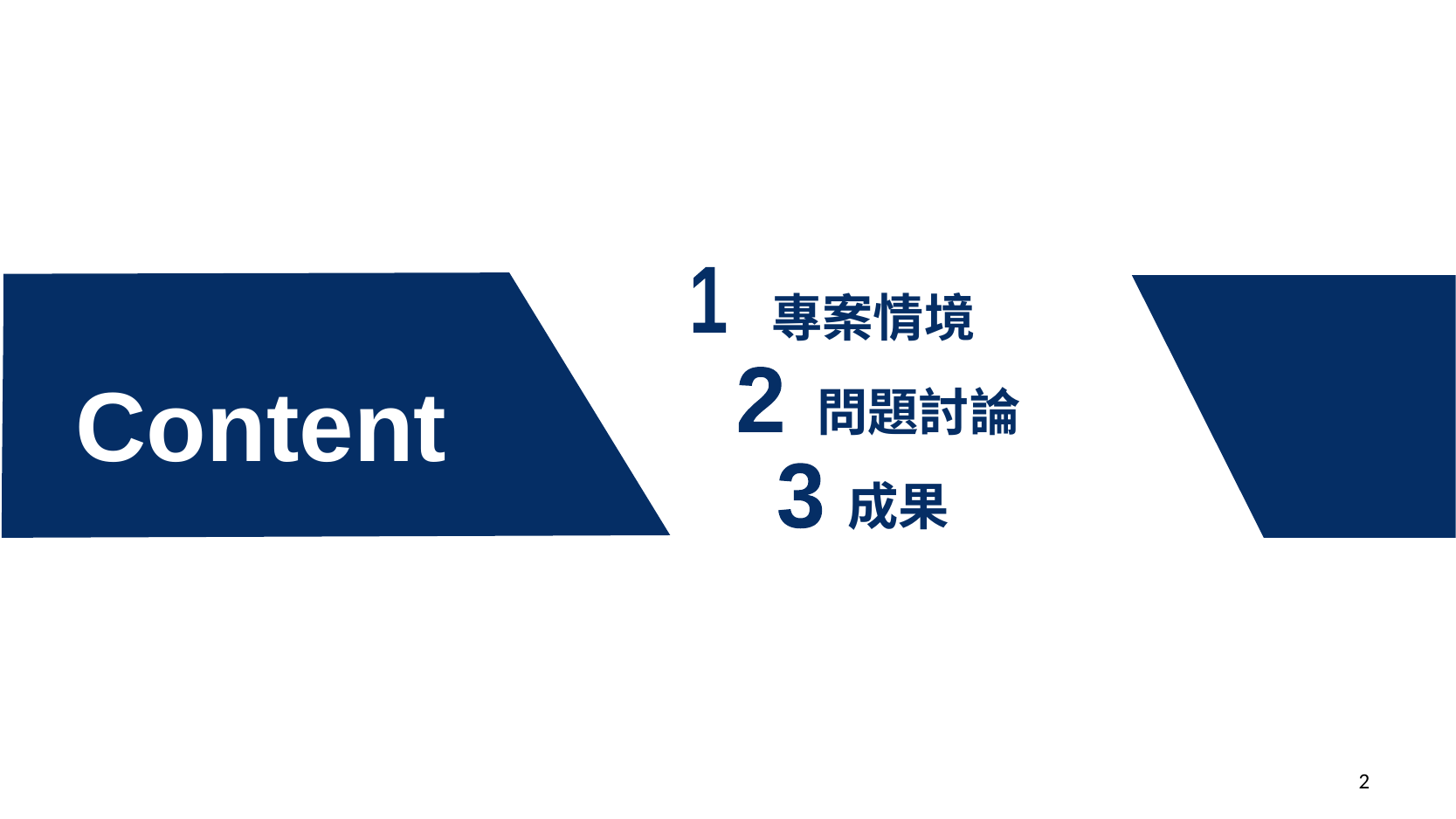

專案情境
1

Content
問題討論
2
成果
3
2